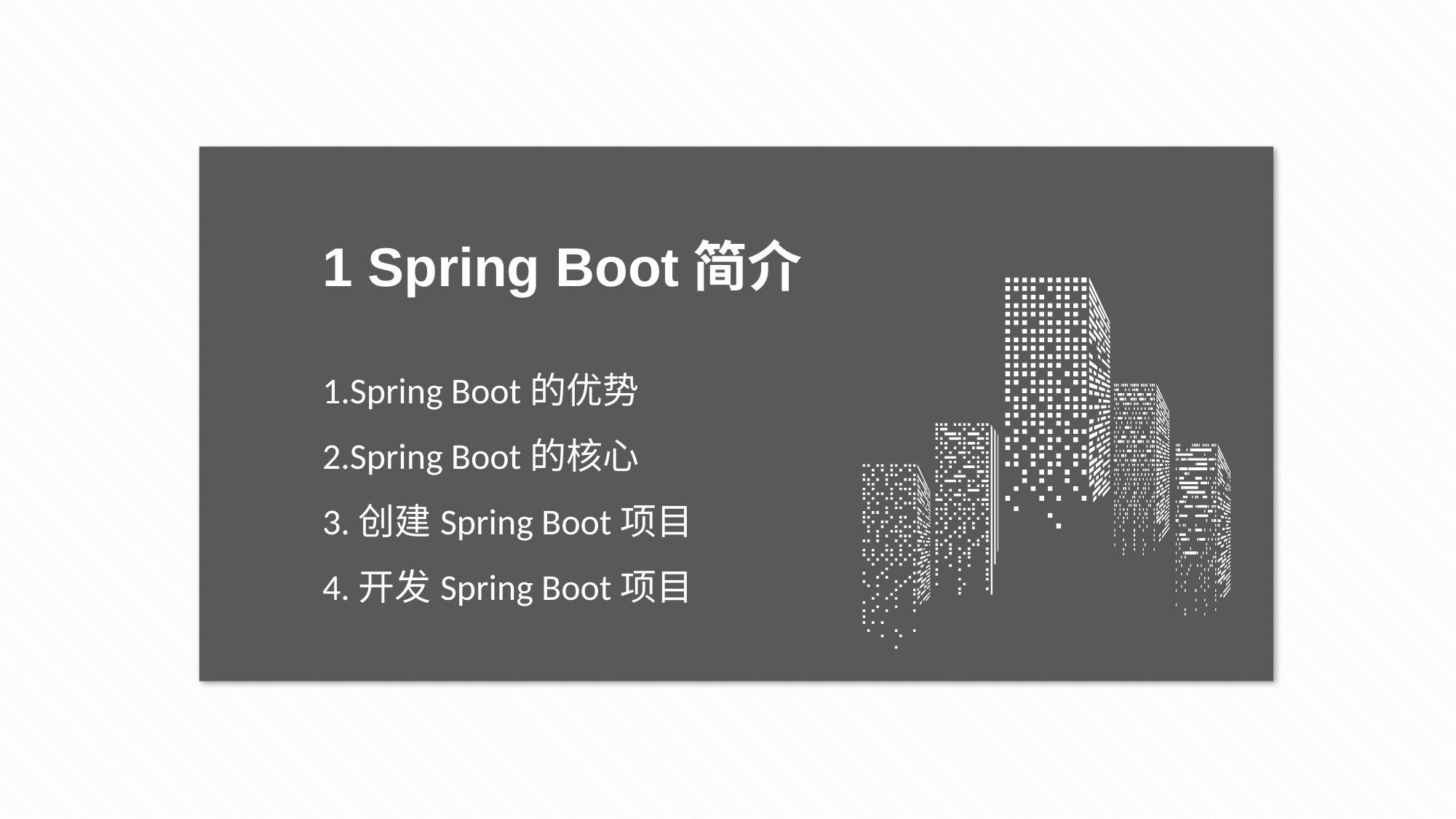

1 Spring Boot简介

1.Spring Boot的优势
2.Spring Boot的核心
3.创建Spring Boot项目
4.开发Spring Boot项目